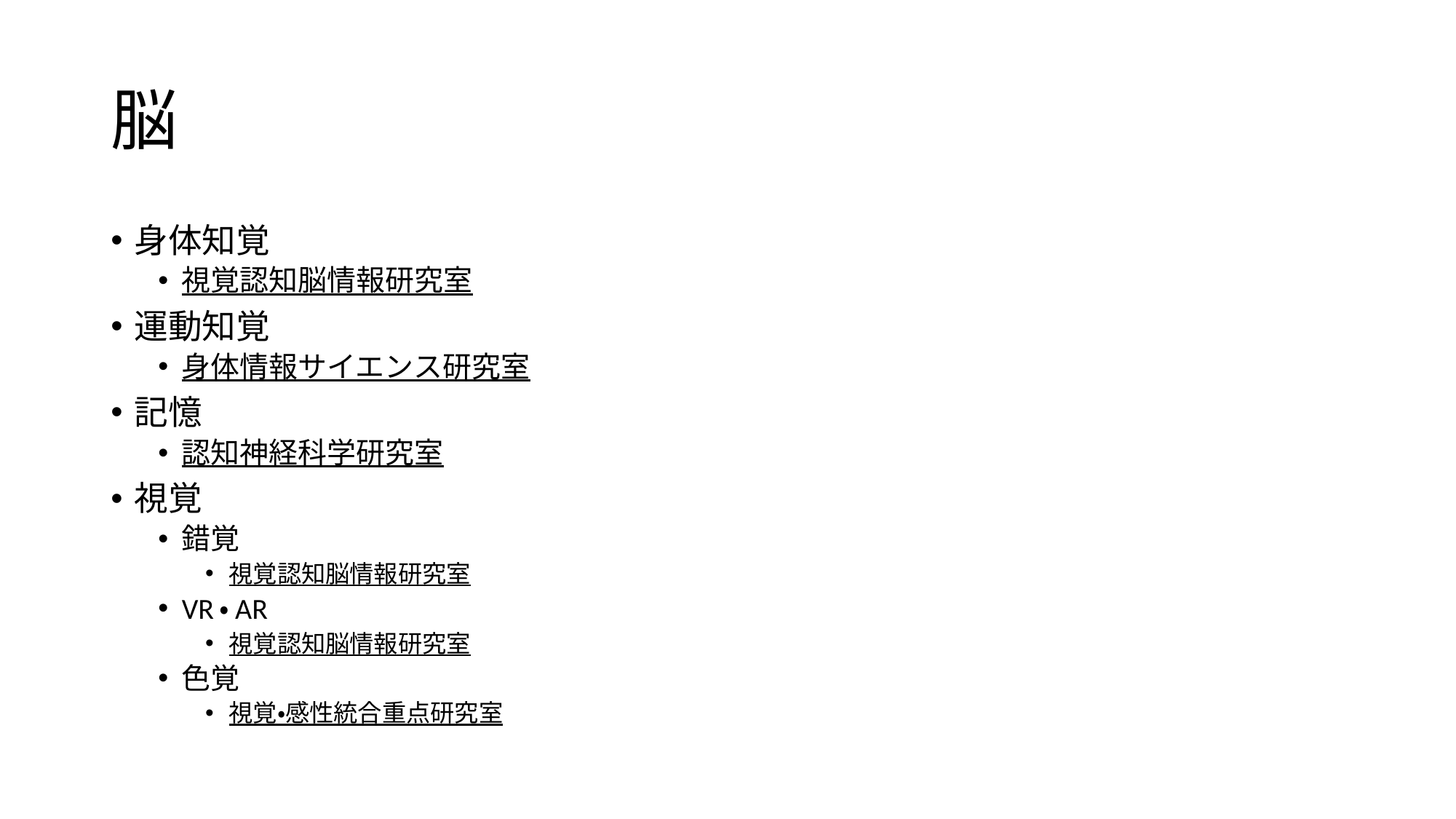

# 脳
身体知覚
視覚認知脳情報研究室
運動知覚
身体情報サイエンス研究室
記憶
認知神経科学研究室
視覚
錯覚
視覚認知脳情報研究室
VR・AR
視覚認知脳情報研究室
色覚
視覚・感性統合重点研究室